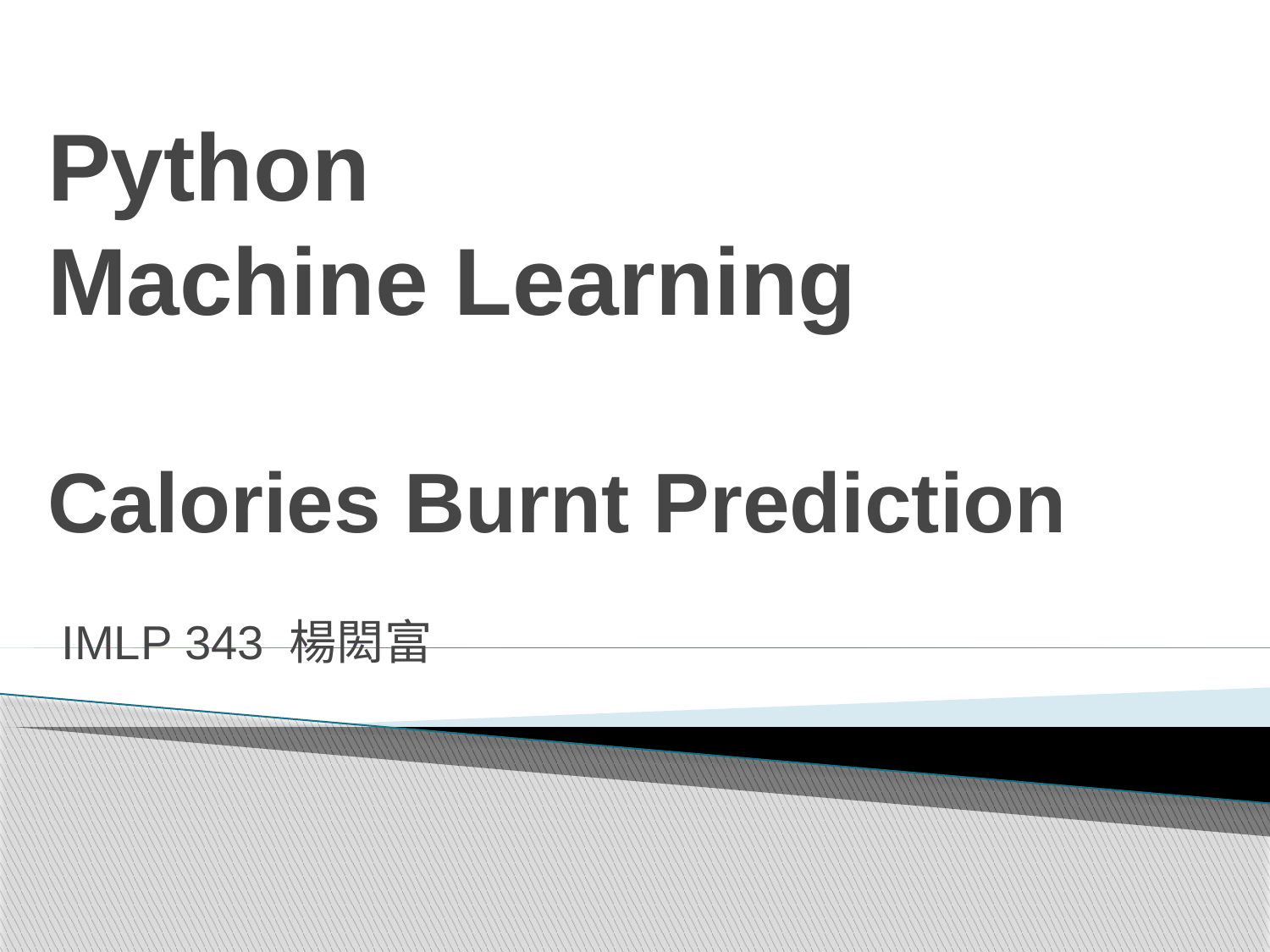

# Python Machine Learning Calories Burnt Prediction
IMLP 343 楊閎富